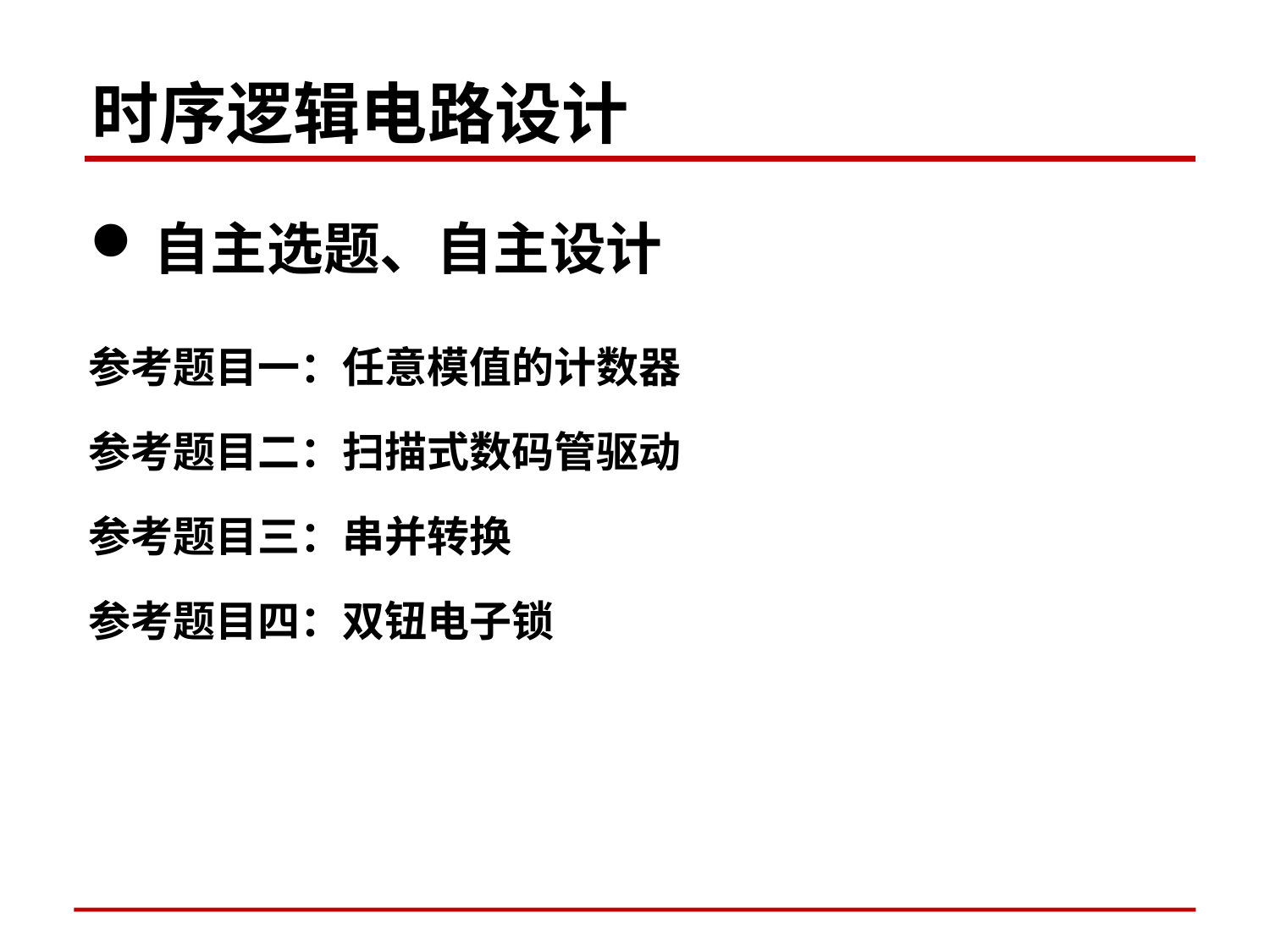

时序逻辑电路设计
自主选题、自主设计
参考题目一：任意模值的计数器
参考题目二：扫描式数码管驱动
参考题目三：串并转换
参考题目四：双钮电子锁